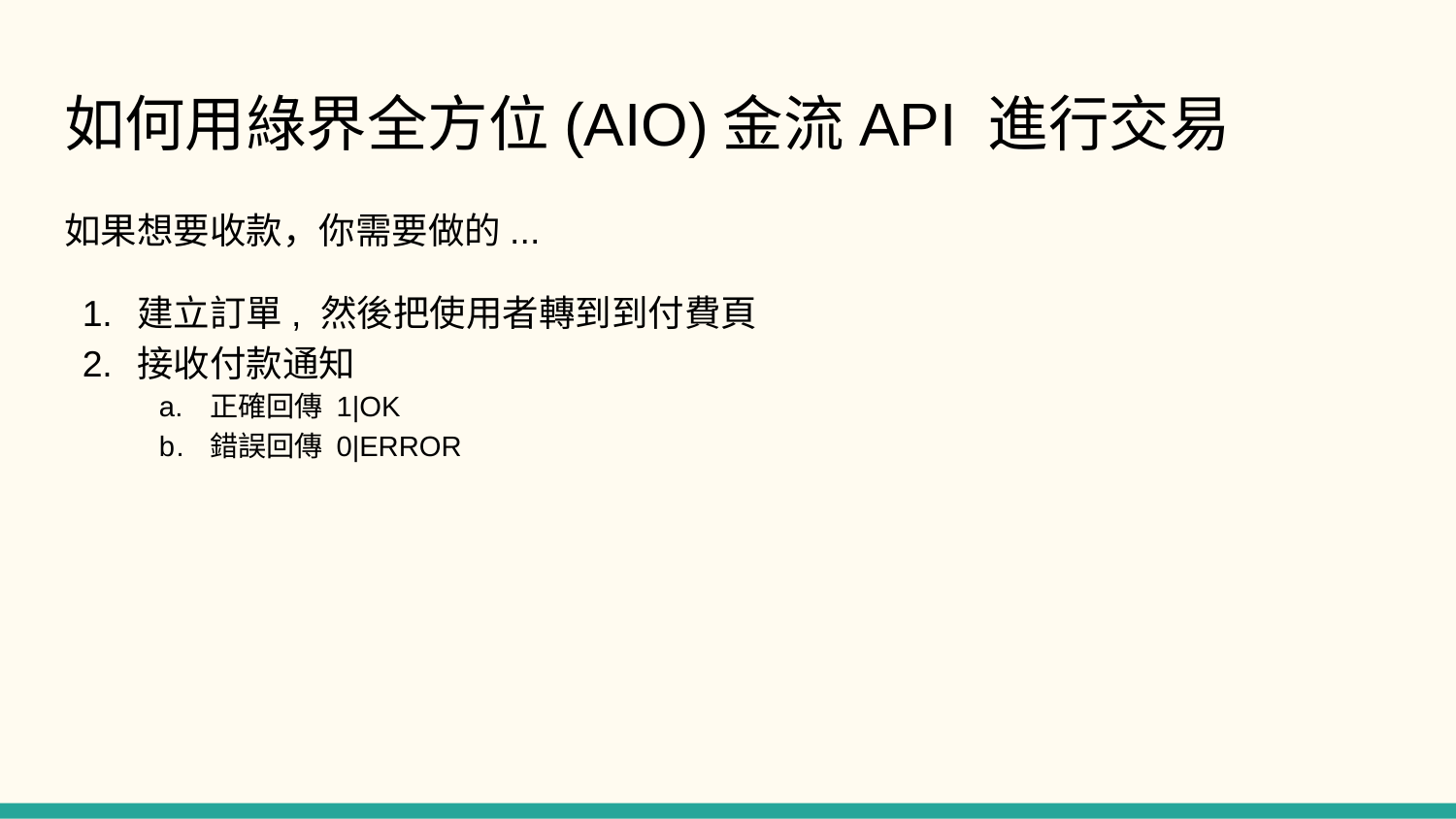

# 如何用綠界全方位(AIO)金流API 進行交易
如果想要收款，你需要做的...
建立訂單, 然後把使用者轉到到付費頁
接收付款通知
正確回傳 1|OK
錯誤回傳 0|ERROR